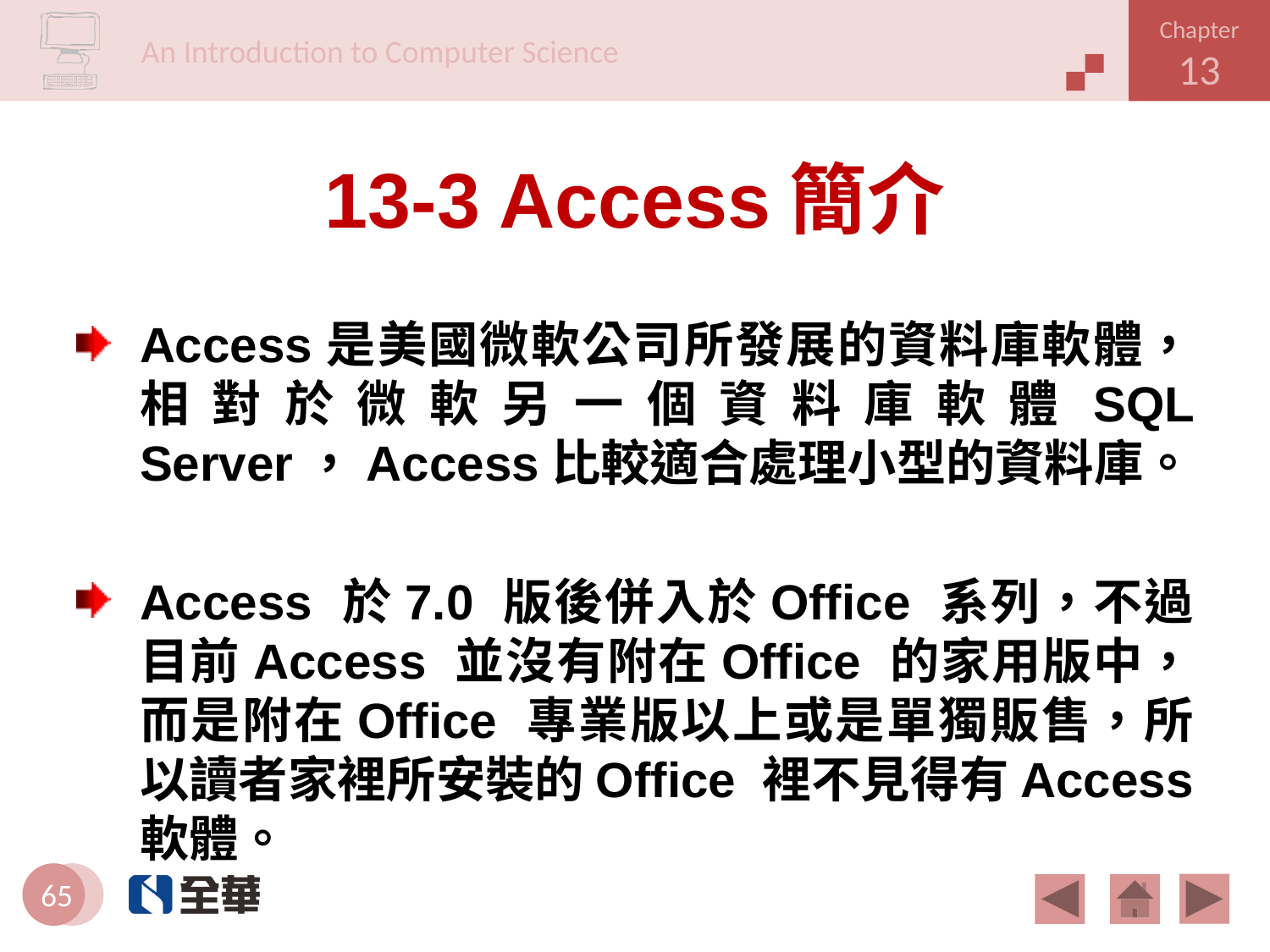

# 13-3 Access簡介
Access是美國微軟公司所發展的資料庫軟體，相對於微軟另一個資料庫軟體SQL Server，Access比較適合處理小型的資料庫。

Access 於7.0 版後併入於Office 系列，不過目前Access 並沒有附在Office 的家用版中，而是附在Office 專業版以上或是單獨販售，所以讀者家裡所安裝的Office 裡不見得有Access 軟體。